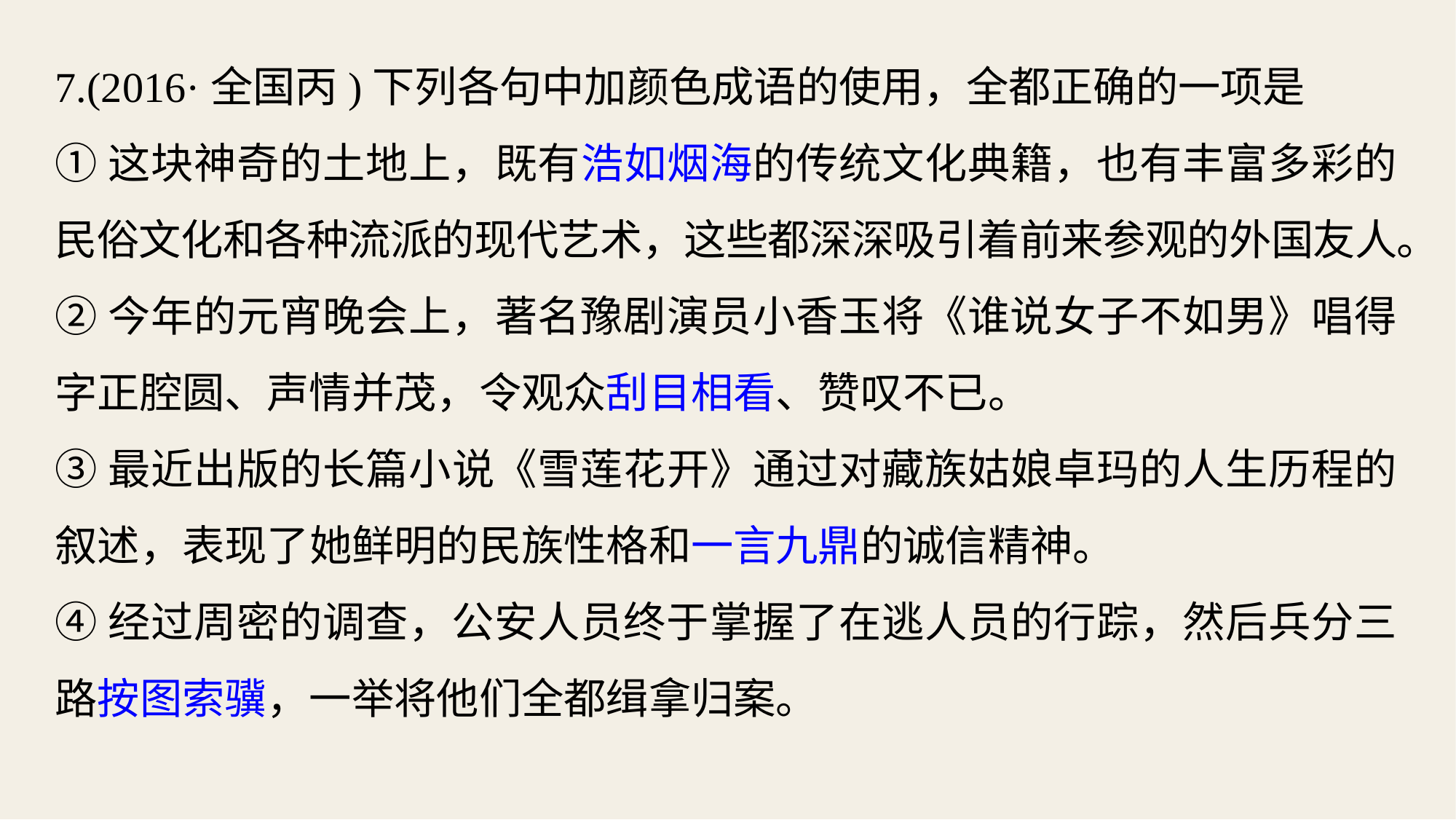

7.(2016·全国丙)下列各句中加颜色成语的使用，全都正确的一项是
①这块神奇的土地上，既有浩如烟海的传统文化典籍，也有丰富多彩的民俗文化和各种流派的现代艺术，这些都深深吸引着前来参观的外国友人。
②今年的元宵晚会上，著名豫剧演员小香玉将《谁说女子不如男》唱得字正腔圆、声情并茂，令观众刮目相看、赞叹不已。
③最近出版的长篇小说《雪莲花开》通过对藏族姑娘卓玛的人生历程的叙述，表现了她鲜明的民族性格和一言九鼎的诚信精神。
④经过周密的调查，公安人员终于掌握了在逃人员的行踪，然后兵分三路按图索骥，一举将他们全都缉拿归案。